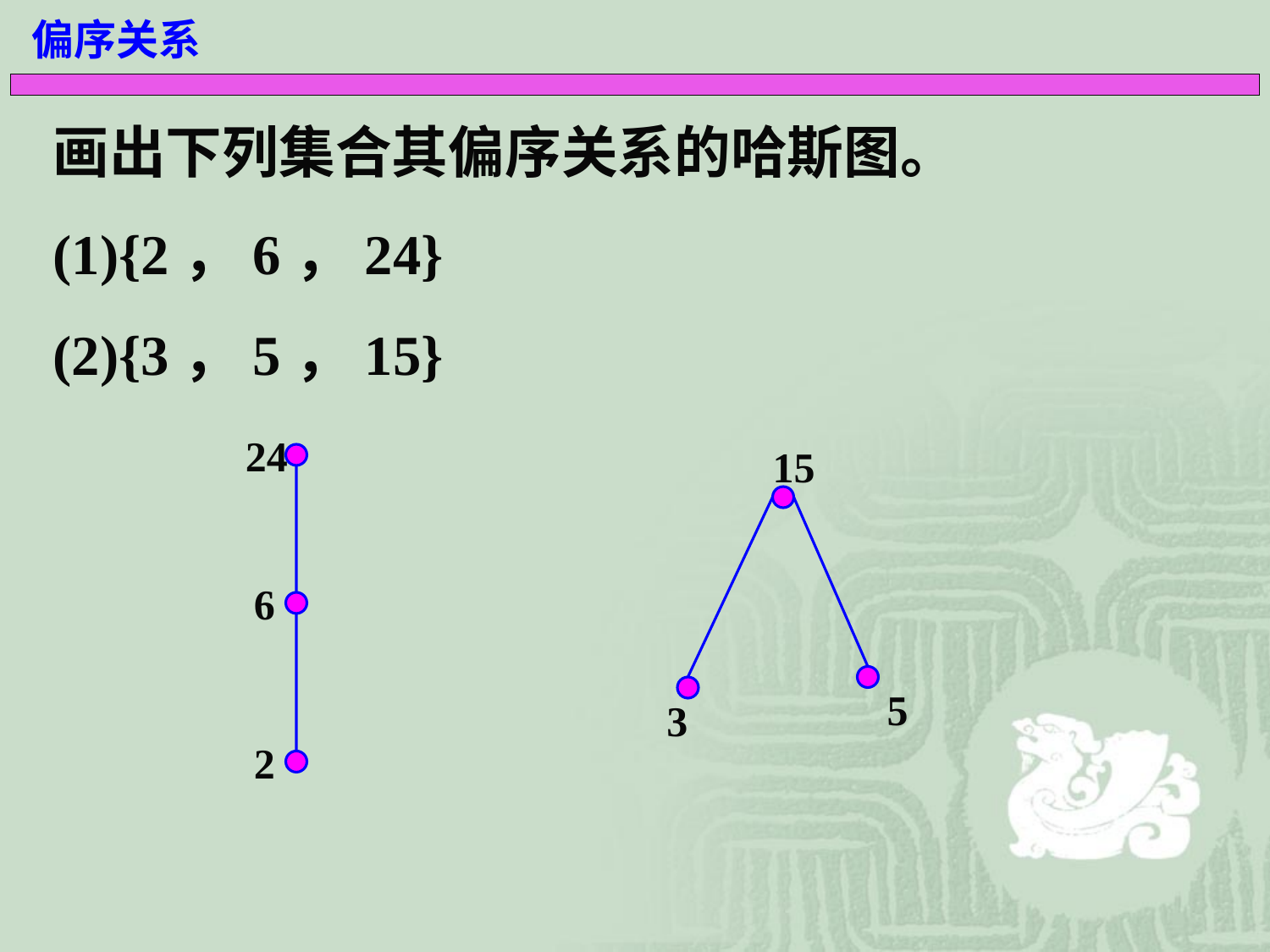

偏序关系

画出下列集合其偏序关系的哈斯图。
{2，6，24}
{3，5，15}
24

6

2

15

5
3